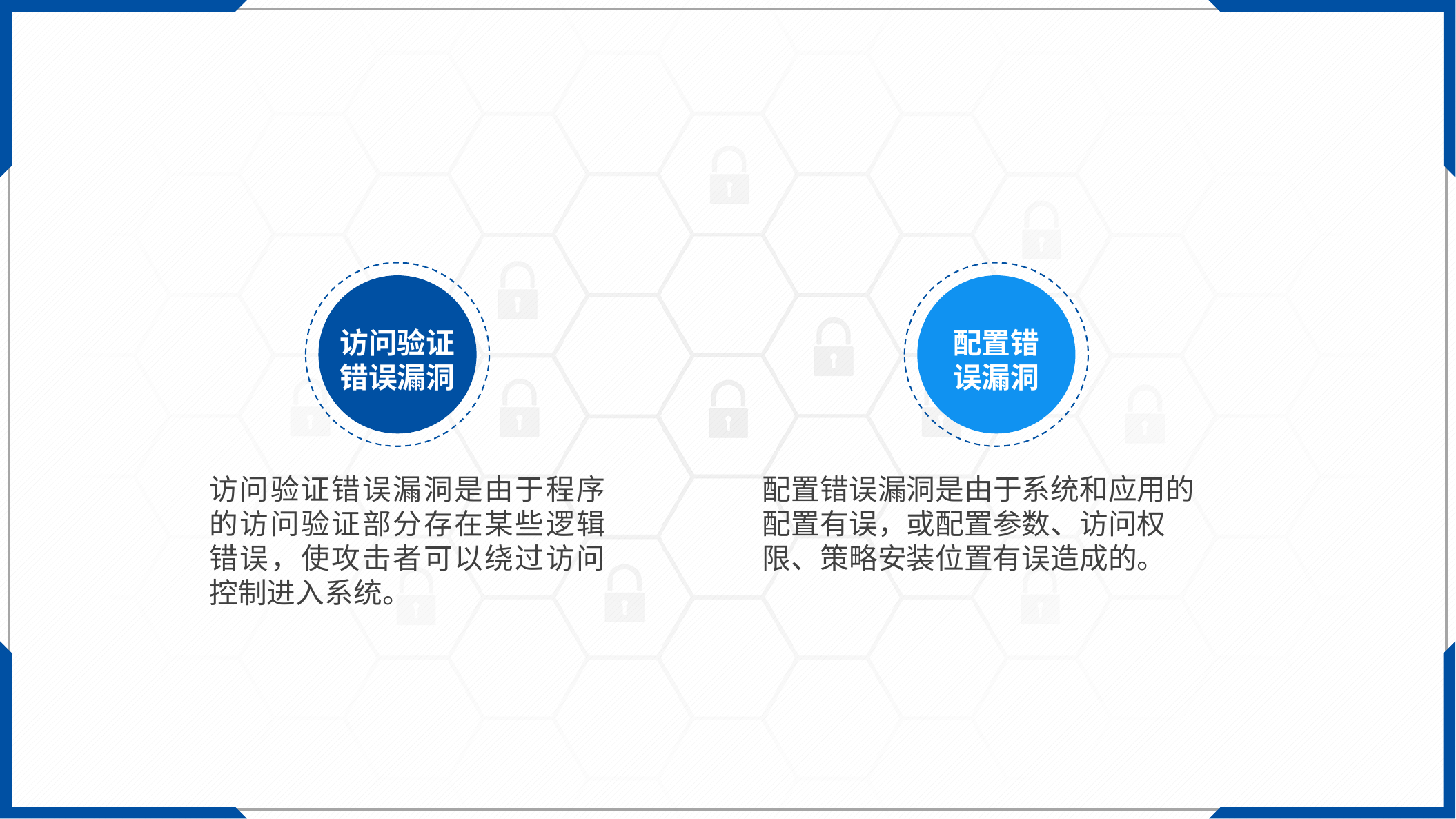

访问验证错误漏洞

配置错误漏洞
访问验证错误漏洞是由于程序的访问验证部分存在某些逻辑错误，使攻击者可以绕过访问控制进入系统。
配置错误漏洞是由于系统和应用的配置有误，或配置参数、访问权限、策略安装位置有误造成的。